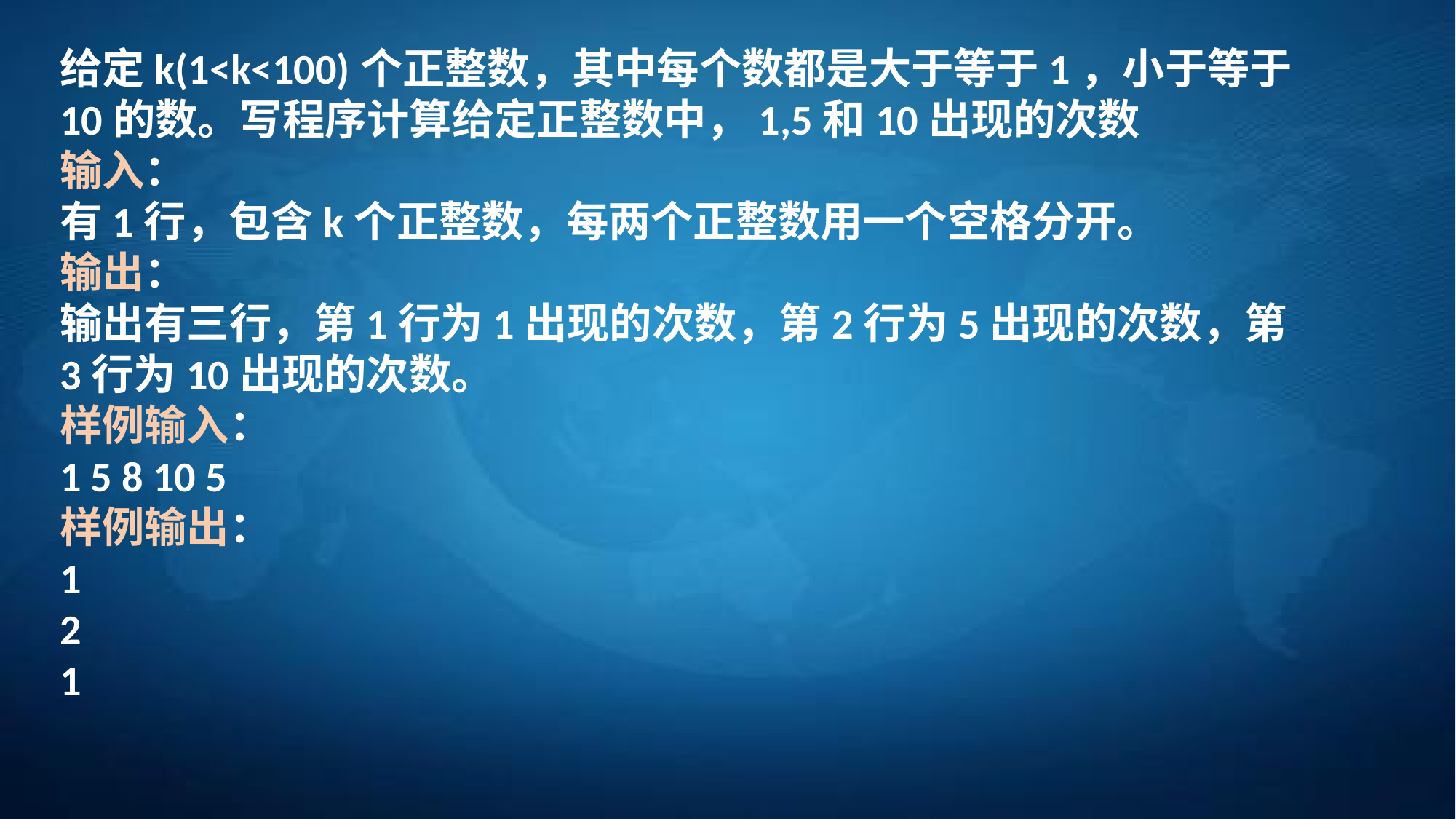

给定k(1<k<100)个正整数，其中每个数都是大于等于1，小于等于10的数。写程序计算给定正整数中，1,5和10出现的次数
输入：
有1行，包含k个正整数，每两个正整数用一个空格分开。
输出：
输出有三行，第1行为1出现的次数，第2行为5出现的次数，第3行为10出现的次数。
样例输入：
1 5 8 10 5
样例输出：
1
2
1